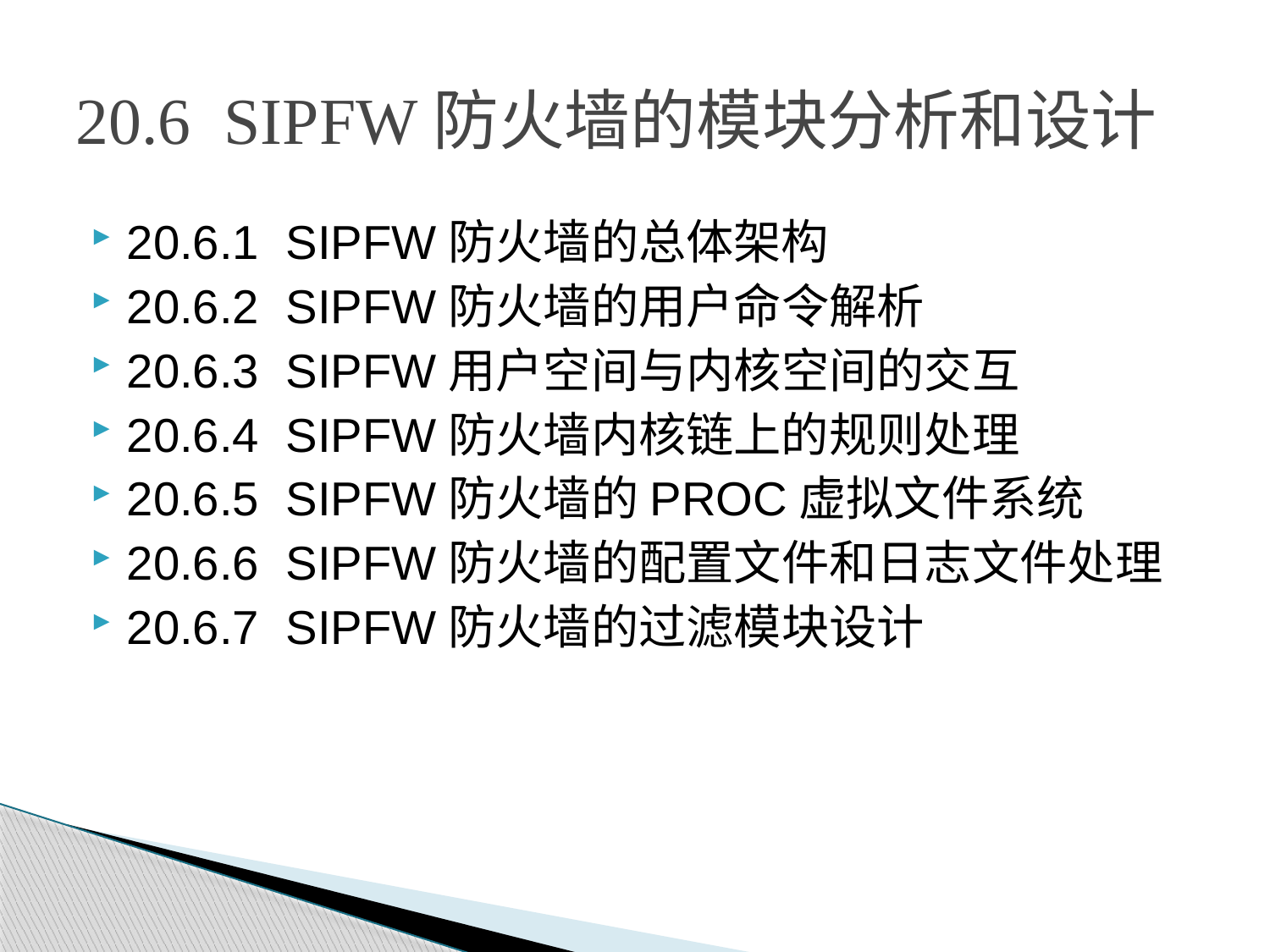

# 20.6  SIPFW防火墙的模块分析和设计
20.6.1  SIPFW防火墙的总体架构
20.6.2  SIPFW防火墙的用户命令解析
20.6.3  SIPFW用户空间与内核空间的交互
20.6.4  SIPFW防火墙内核链上的规则处理
20.6.5  SIPFW防火墙的PROC虚拟文件系统
20.6.6  SIPFW防火墙的配置文件和日志文件处理
20.6.7  SIPFW防火墙的过滤模块设计